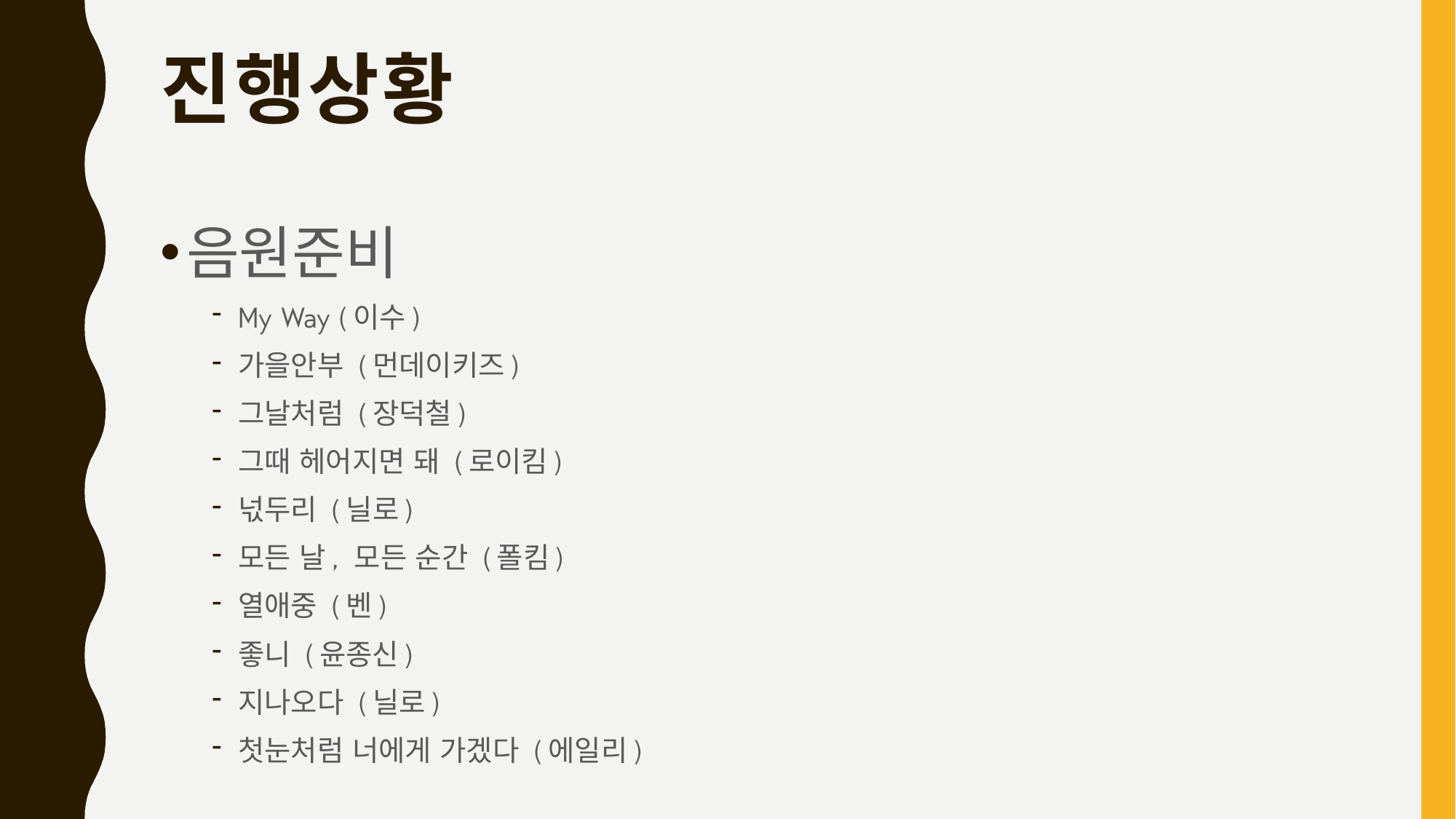

# 진행상황
음원준비
My Way (이수)
가을안부 (먼데이키즈)
그날처럼 (장덕철)
그때 헤어지면 돼 (로이킴)
넋두리 (닐로)
모든 날, 모든 순간 (폴킴)
열애중 (벤)
좋니 (윤종신)
지나오다 (닐로)
첫눈처럼 너에게 가겠다 (에일리)